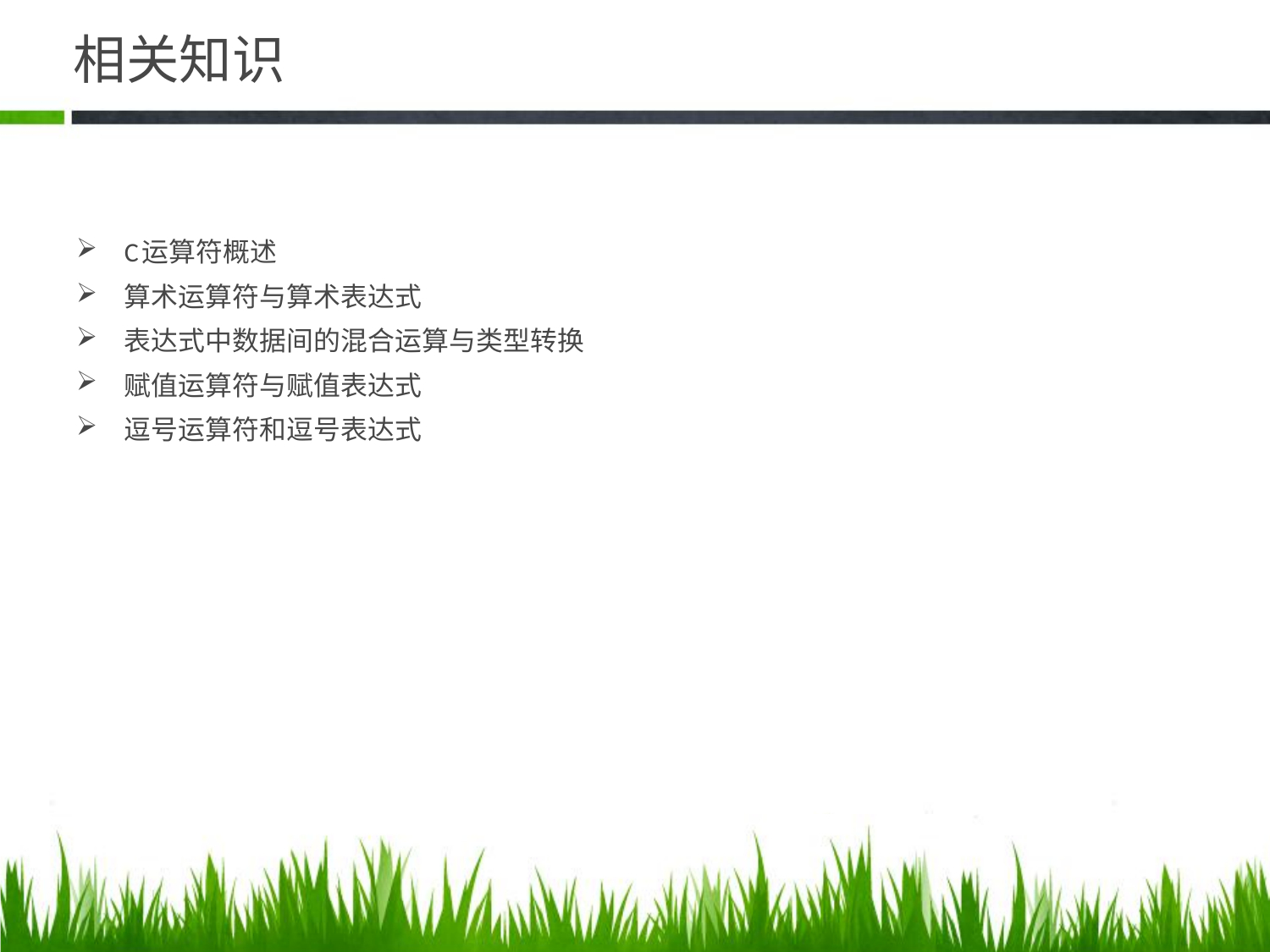

# 相关知识
C运算符概述
算术运算符与算术表达式
表达式中数据间的混合运算与类型转换
赋值运算符与赋值表达式
逗号运算符和逗号表达式